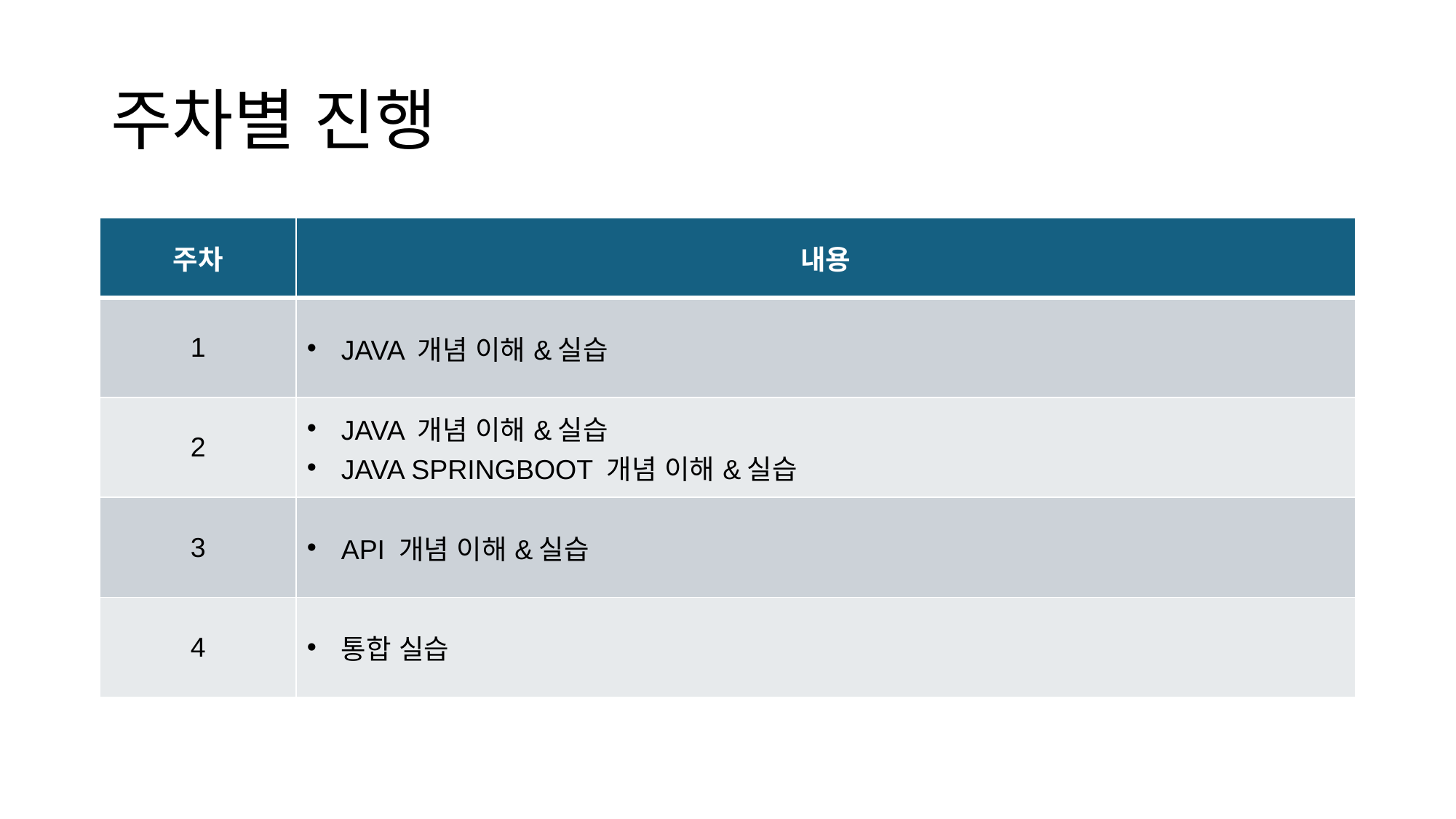

# 주차별 진행
| 주차 | 내용 |
| --- | --- |
| 1 | JAVA 개념 이해&실습 |
| 2 | JAVA 개념 이해&실습 JAVA SPRINGBOOT 개념 이해&실습 |
| 3 | API 개념 이해&실습 |
| 4 | 통합 실습 |